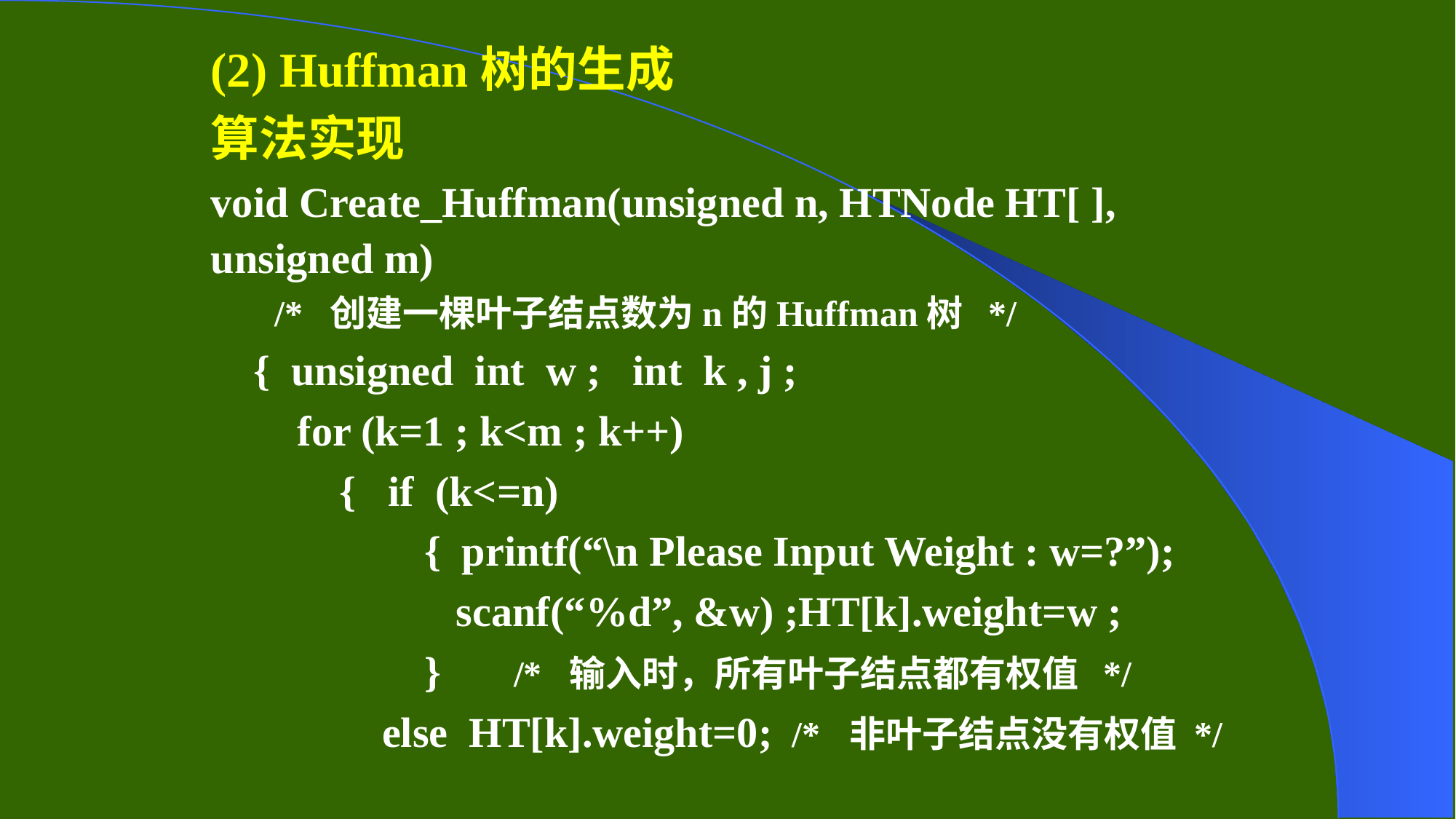

(2) Huffman树的生成
算法实现
void Create_Huffman(unsigned n, HTNode HT[ ], unsigned m)
       /*  创建一棵叶子结点数为n的Huffman树  */
{  unsigned  int  w ;   int  k , j ;
for (k=1 ; k<m ; k++)
{   if  (k<=n)
    {  printf(“\n Please Input Weight : w=?”);
       scanf(“%d”, &w) ;HT[k].weight=w ;
    }        /*  输入时，所有叶子结点都有权值  */
else  HT[k].weight=0;  /*  非叶子结点没有权值 */